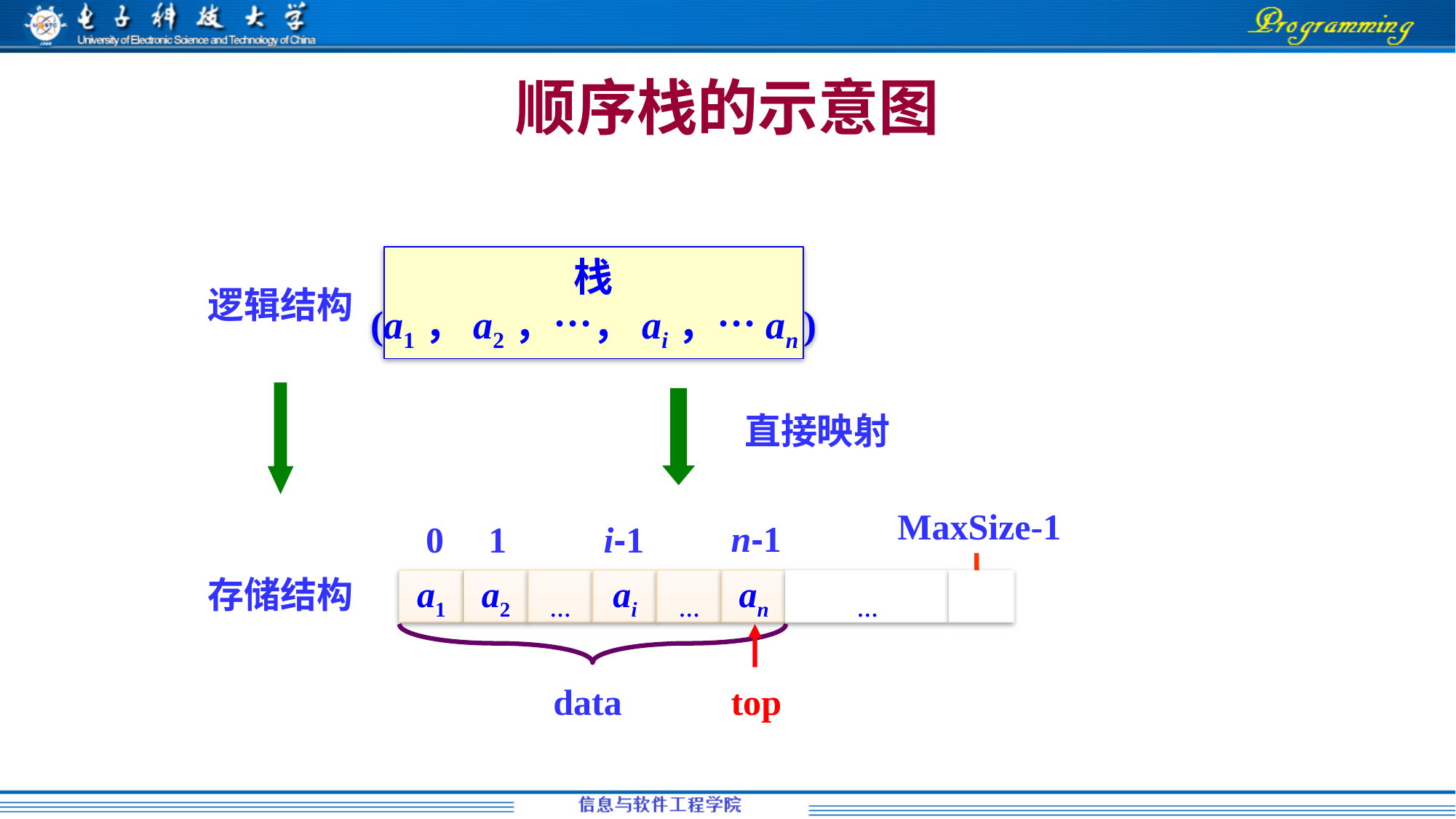

顺序栈的示意图
栈
(a1，a2，…，ai，…an )
逻辑结构

直接映射

MaxSize-1

n-1
0
1
i-1

存储结构
a1
a2
…
ai
…
an
…

data
top